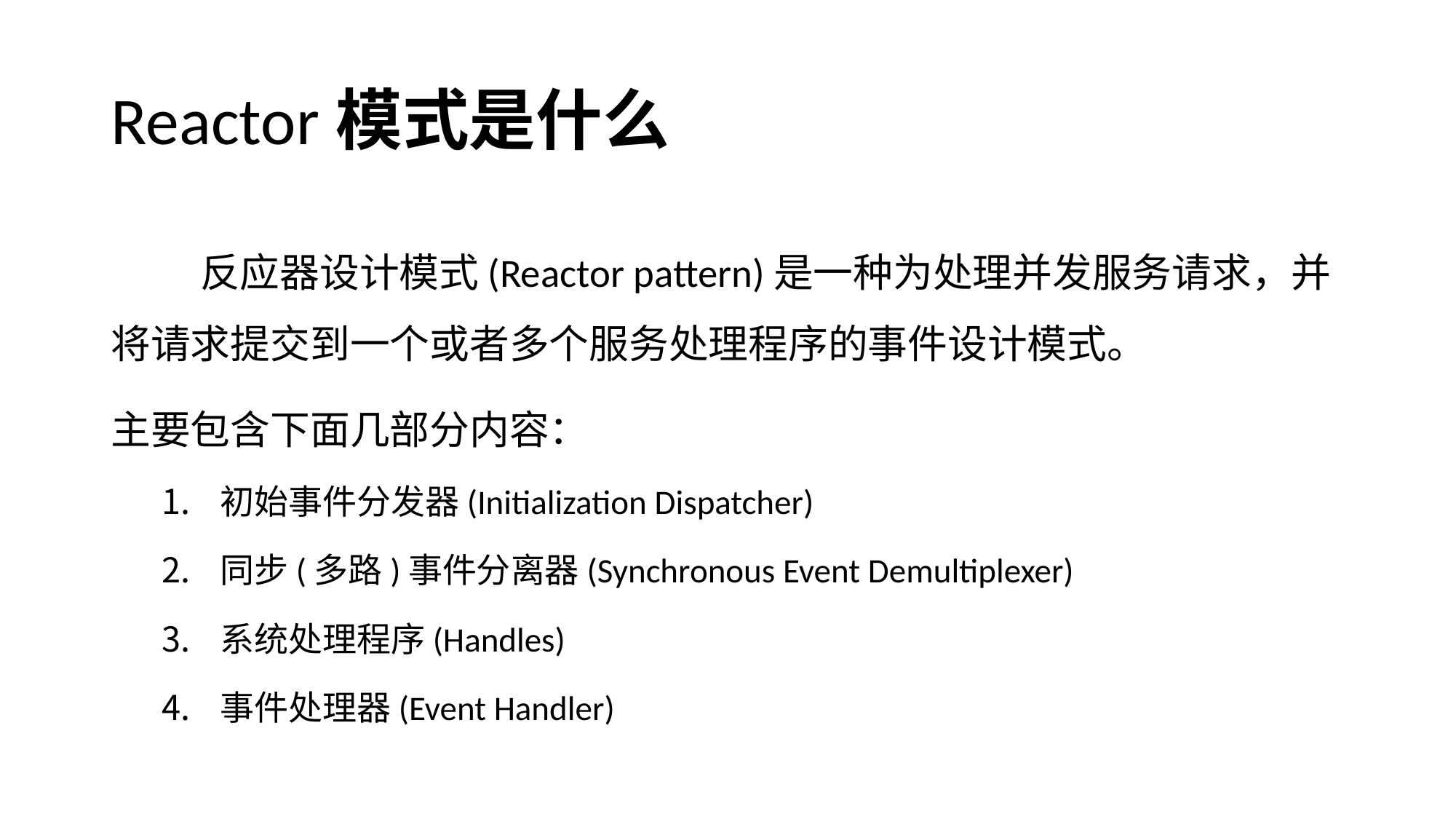

# Reactor模式是什么
         反应器设计模式(Reactor pattern)是一种为处理并发服务请求，并将请求提交到一个或者多个服务处理程序的事件设计模式。
主要包含下面几部分内容：
初始事件分发器(Initialization Dispatcher)
同步(多路)事件分离器(Synchronous Event Demultiplexer)
系统处理程序(Handles)
事件处理器(Event Handler)